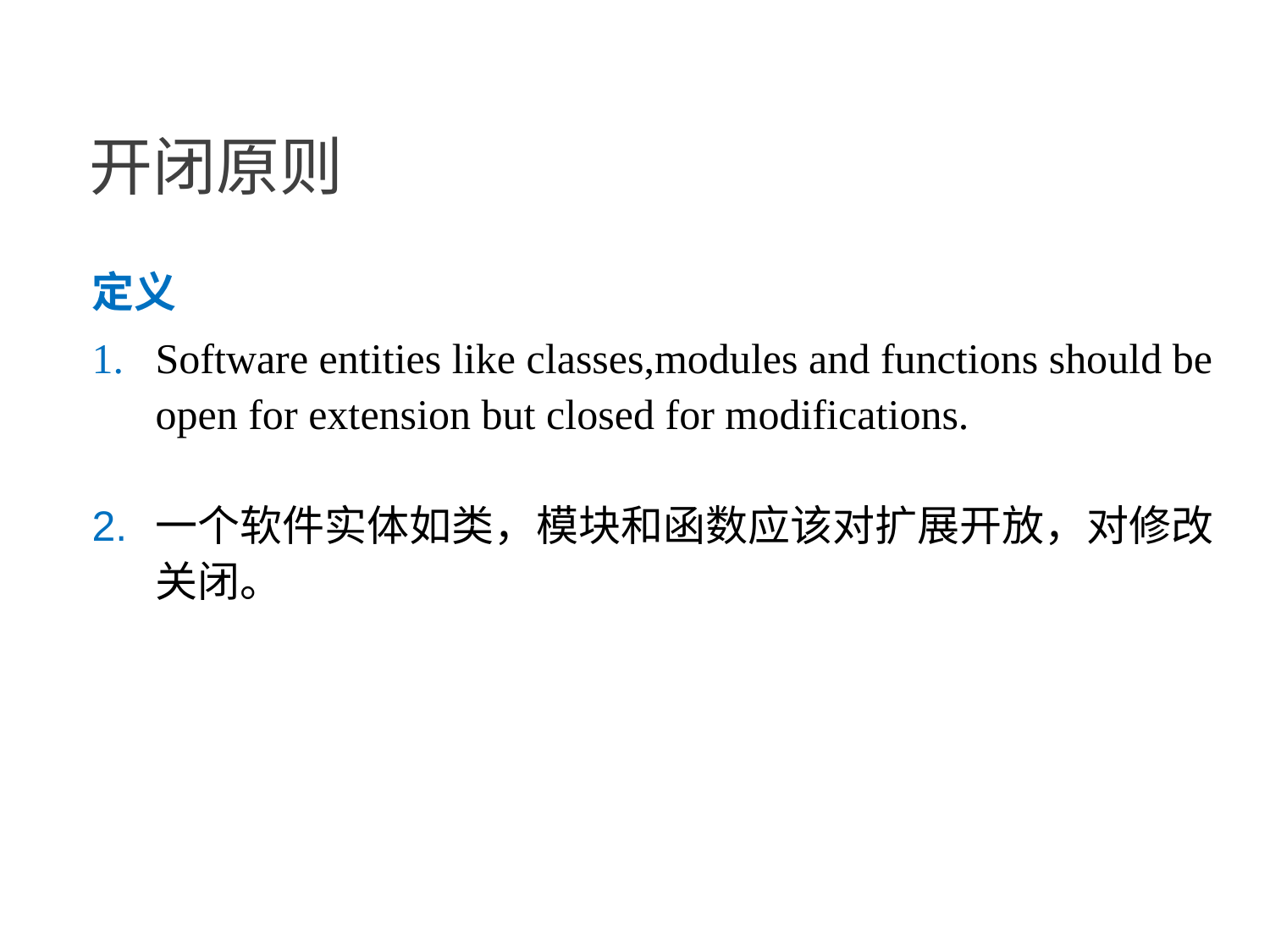

开闭原则
定义
Software entities like classes,modules and functions should be open for extension but closed for modifications.

一个软件实体如类，模块和函数应该对扩展开放，对修改关闭。